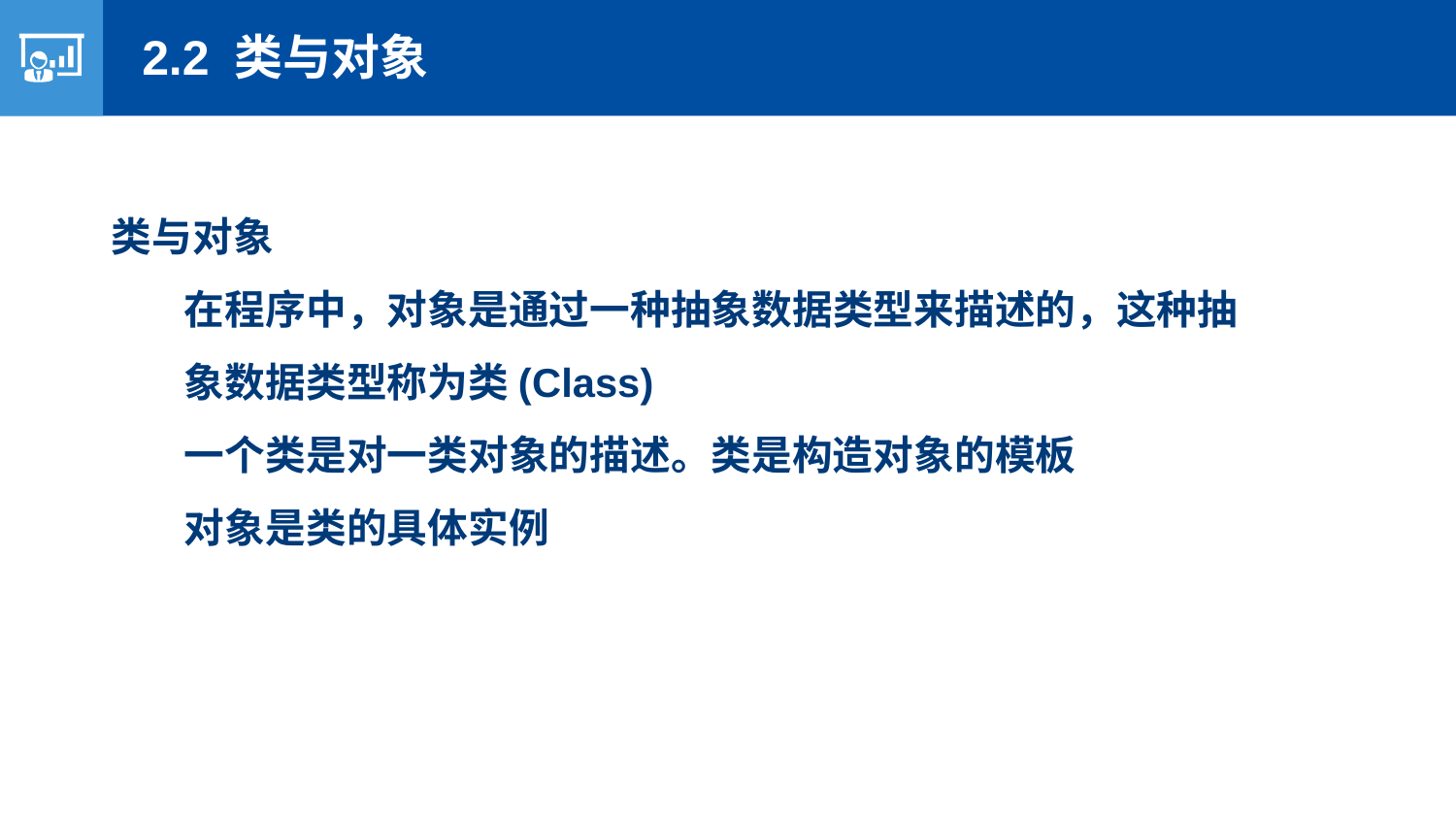

2.2 类与对象
类与对象
在程序中，对象是通过一种抽象数据类型来描述的，这种抽象数据类型称为类(Class)
一个类是对一类对象的描述。类是构造对象的模板
对象是类的具体实例